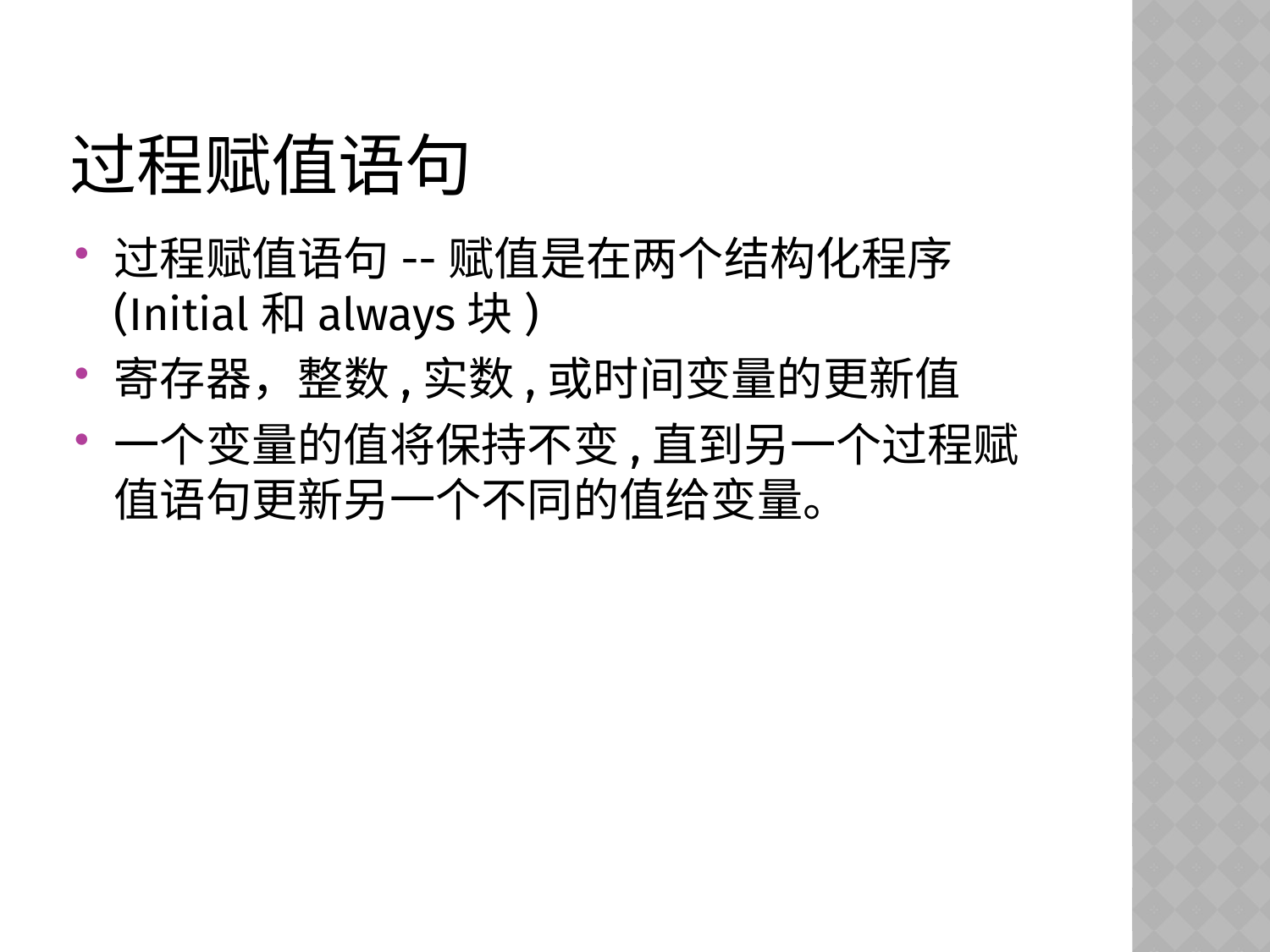

# 过程赋值语句
过程赋值语句--赋值是在两个结构化程序 (Initial和always块)
寄存器，整数,实数,或时间变量的更新值
一个变量的值将保持不变,直到另一个过程赋值语句更新另一个不同的值给变量。